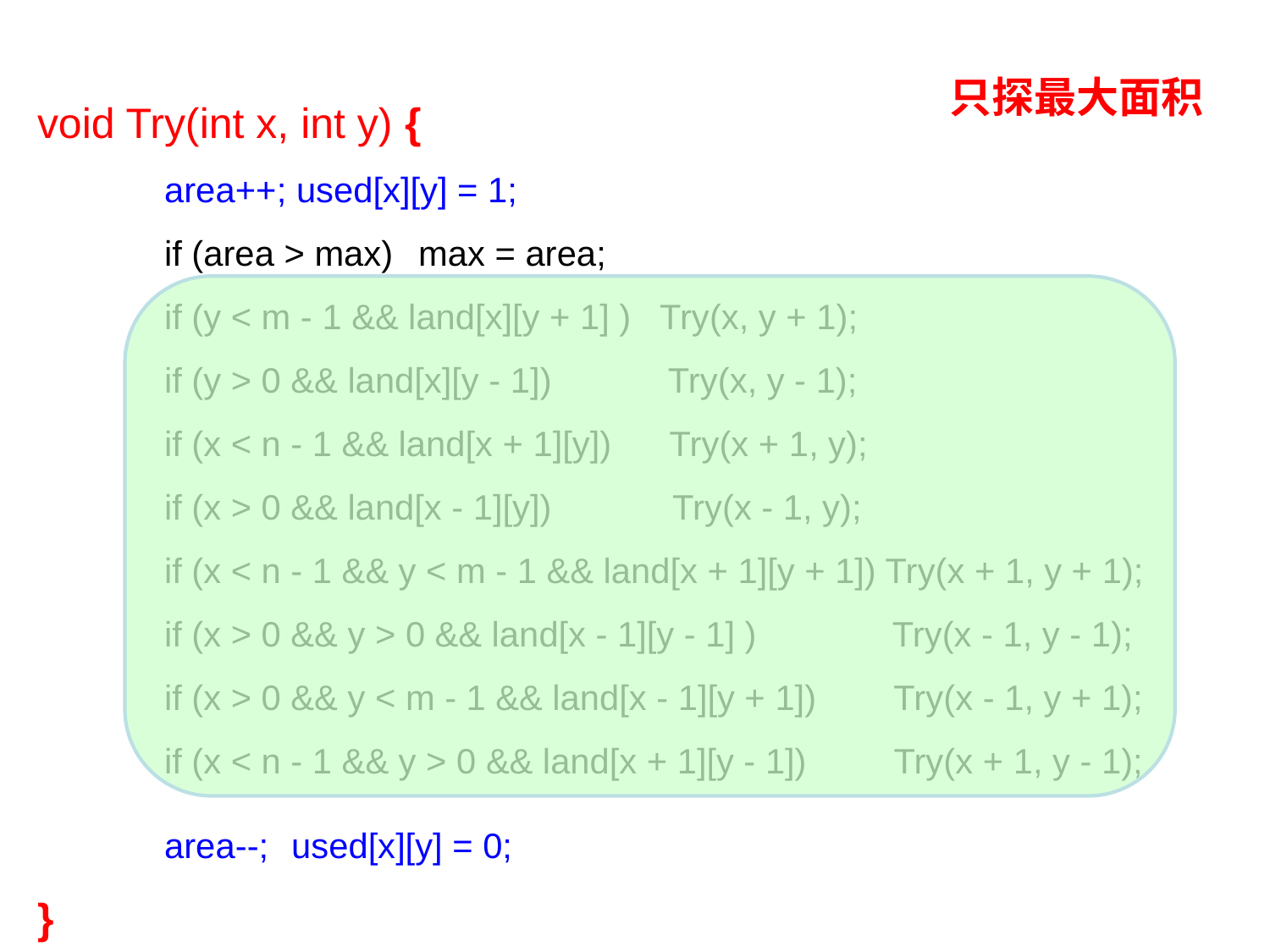

void Try(int x, int y) {
	area++; used[x][y] = 1;
	if (area > max)	max = area;
	if (y < m - 1 && land[x][y + 1] )   Try(x, y + 1);
	if (y > 0 && land[x][y - 1])            Try(x, y - 1);
	if (x < n - 1 && land[x + 1][y])      Try(x + 1, y);
	if (x > 0 && land[x - 1][y]) 	Try(x - 1, y);
	if (x < n - 1 && y < m - 1 && land[x + 1][y + 1]) Try(x + 1, y + 1);
	if (x > 0 && y > 0 && land[x - 1][y - 1] )              Try(x - 1, y - 1);
	if (x > 0 && y < m - 1 && land[x - 1][y + 1])        Try(x - 1, y + 1);
	if (x < n - 1 && y > 0 && land[x + 1][y - 1])         Try(x + 1, y - 1);
	area--; 	used[x][y] = 0;
}
只探最大面积